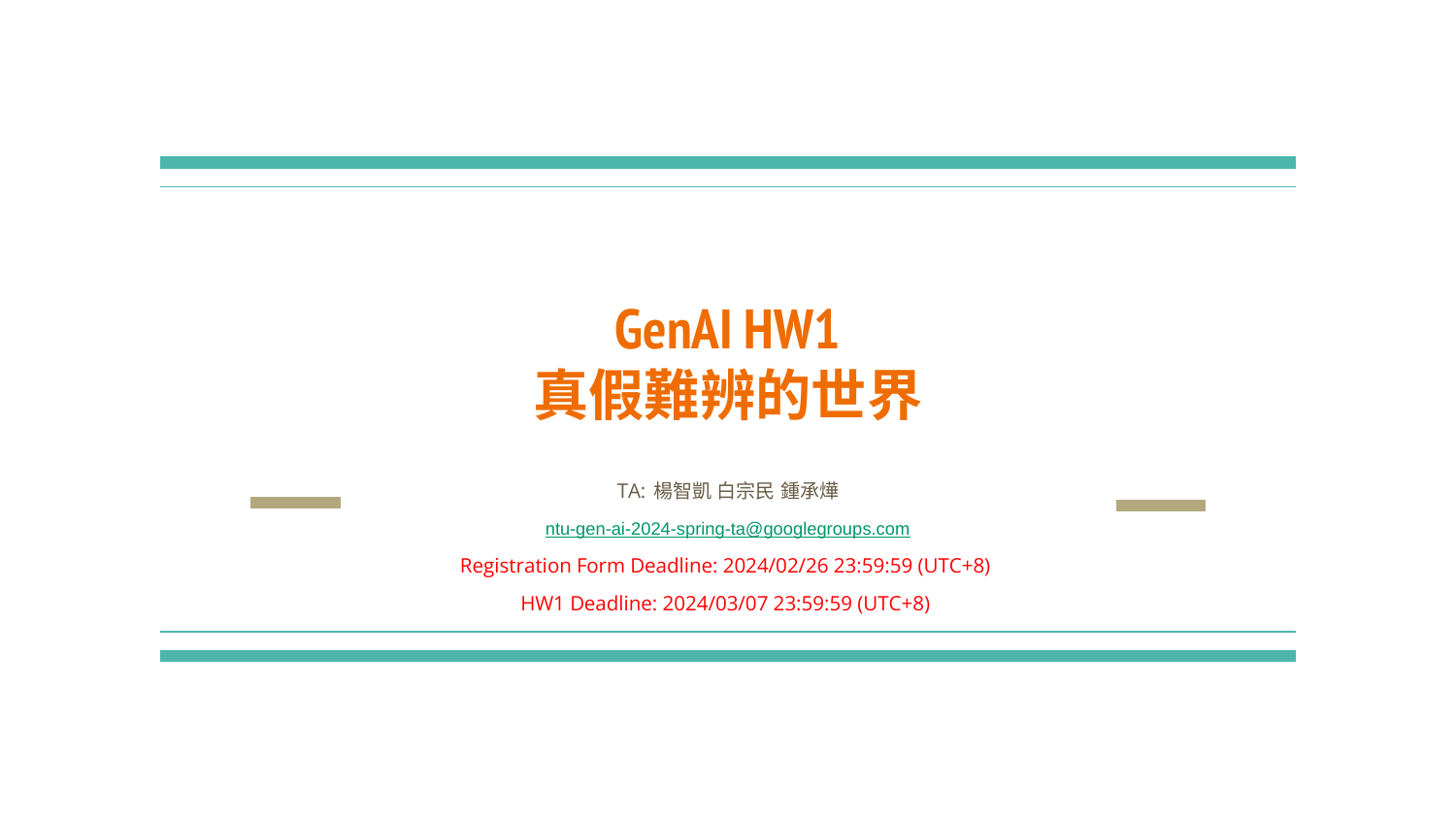

# GenAI HW1 真假難辨的世界
TA: 楊智凱 白宗民 鍾承燁
ntu-gen-ai-2024-spring-ta@googlegroups.com

Registration Form Deadline: 2024/02/26 23:59:59 (UTC+8)

HW1 Deadline: 2024/03/07 23:59:59 (UTC+8)